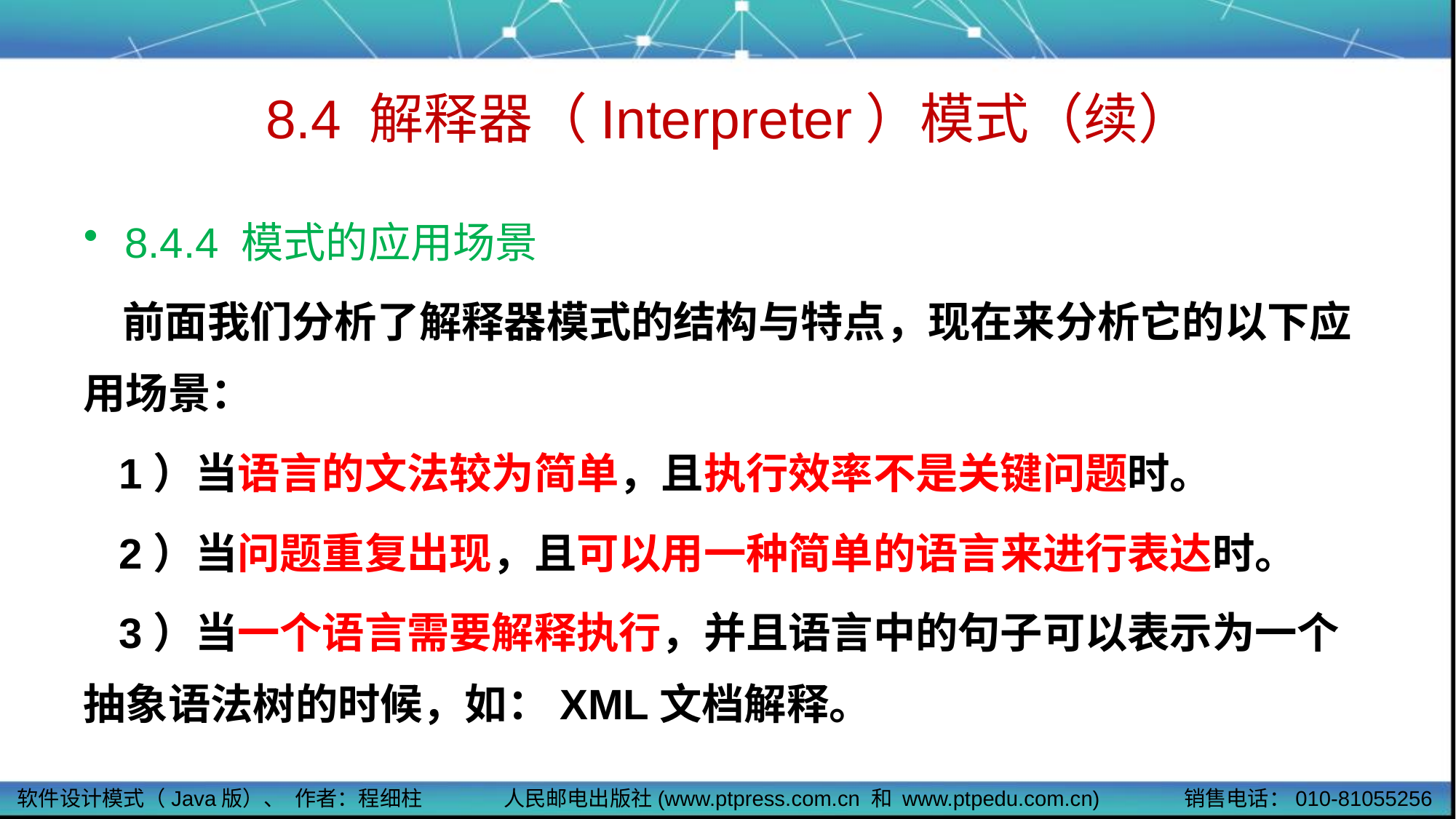

# 8.4 解释器（Interpreter）模式（续）
8.4.4 模式的应用场景
   前面我们分析了解释器模式的结构与特点，现在来分析它的以下应用场景：
   1）当语言的文法较为简单，且执行效率不是关键问题时。
   2）当问题重复出现，且可以用一种简单的语言来进行表达时。
   3）当一个语言需要解释执行，并且语言中的句子可以表示为一个抽象语法树的时候，如：XML文档解释。
软件设计模式（Java版）、  作者：程细柱
人民邮电出版社(www.ptpress.com.cn 和 www.ptpedu.com.cn)
销售电话：010-81055256